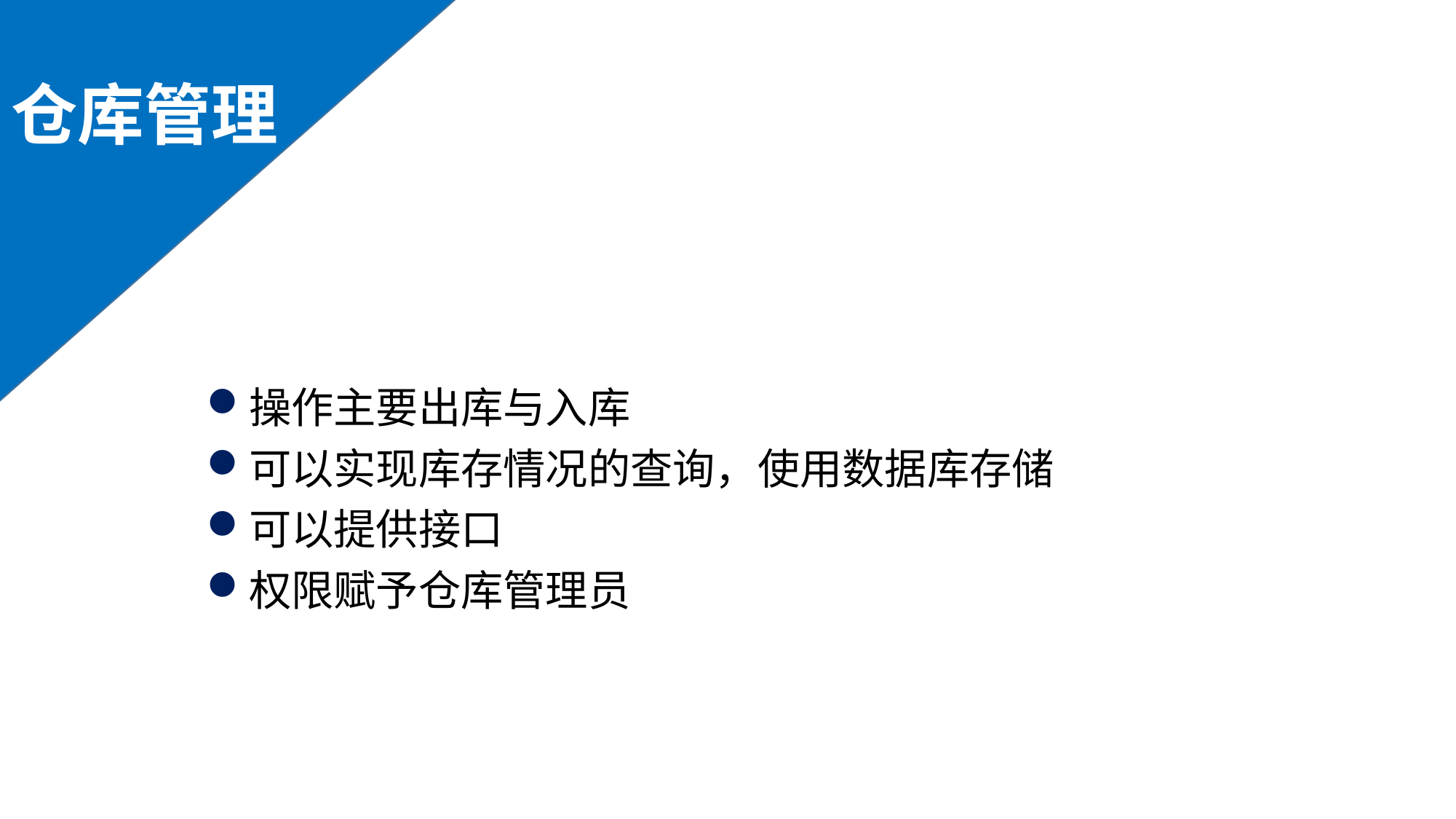

# 仓库管理
操作主要出库与入库
可以实现库存情况的查询，使用数据库存储
可以提供接口
权限赋予仓库管理员